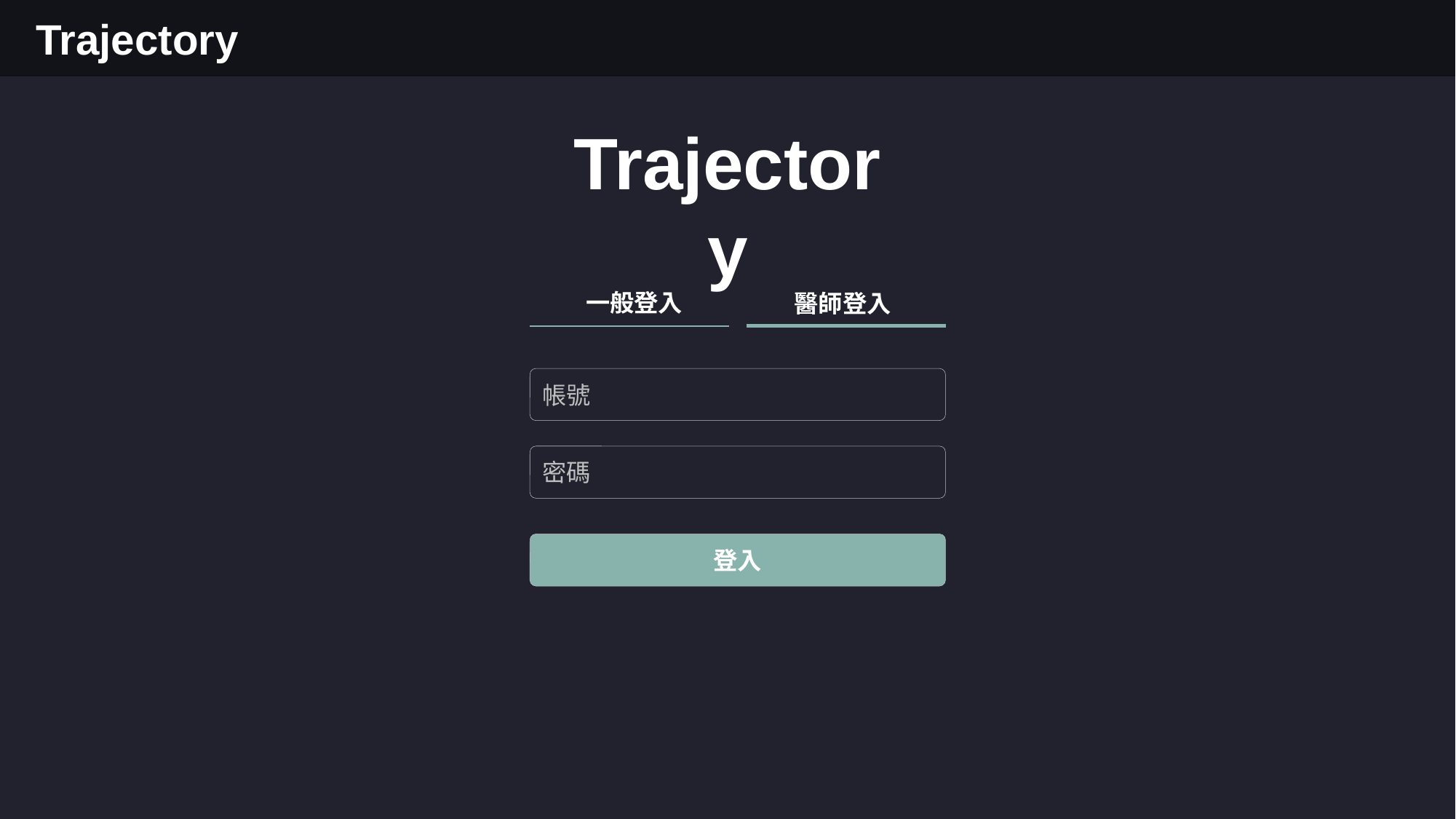

Trajectory

Trajectory
一般登入
醫師登入
帳號
密碼
登入
參考:
https://codecanyon.net/item/flutter-login-ui-kit-in-flutter-20-ios-android-desktop-web/31406951